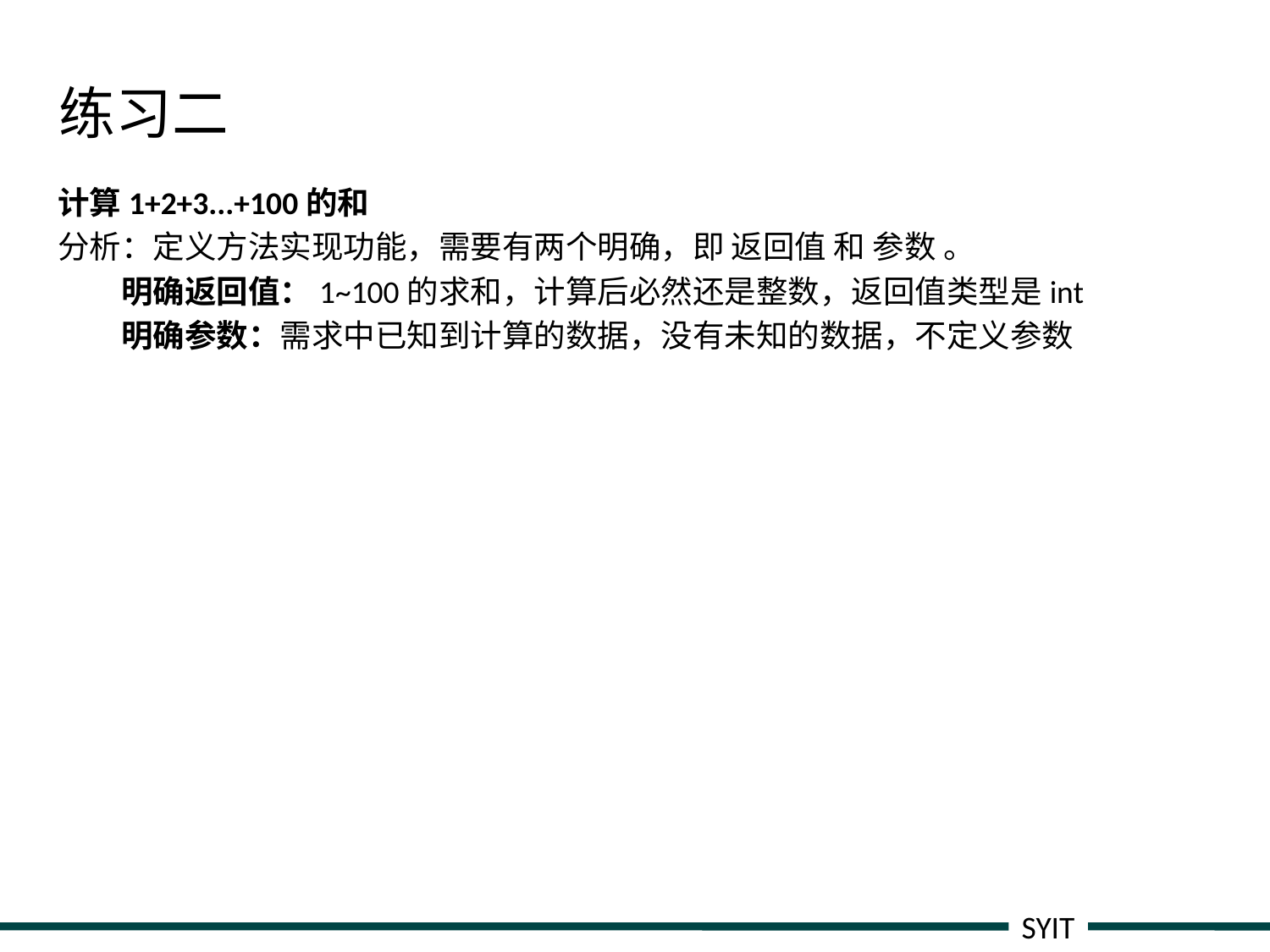

# 练习二
计算1+2+3...+100的和
分析：定义方法实现功能，需要有两个明确，即 返回值 和 参数 。
明确返回值：1~100的求和，计算后必然还是整数，返回值类型是int
明确参数：需求中已知到计算的数据，没有未知的数据，不定义参数
SYIT